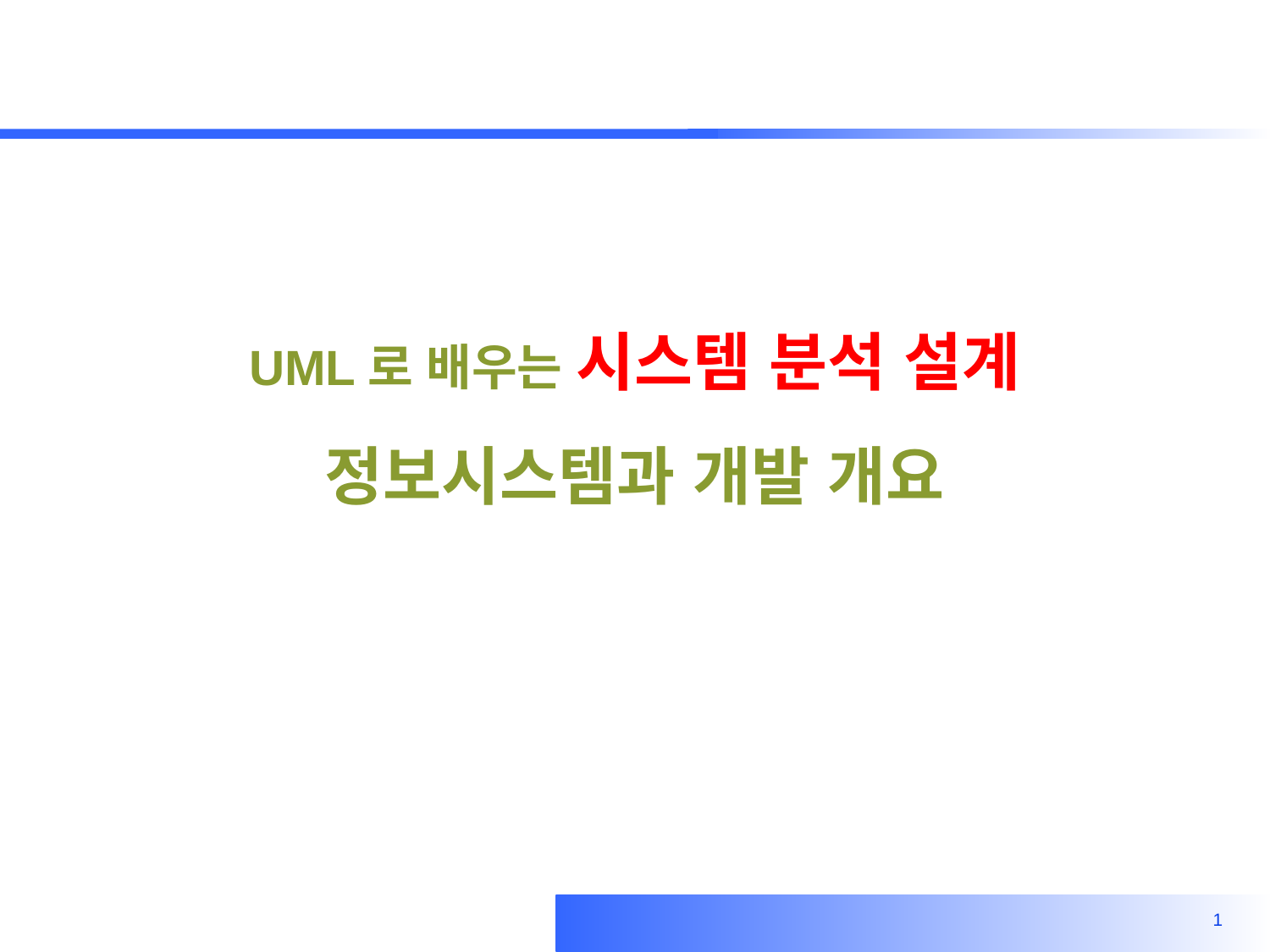

# UML로 배우는 시스템 분석 설계 정보시스템과 개발 개요